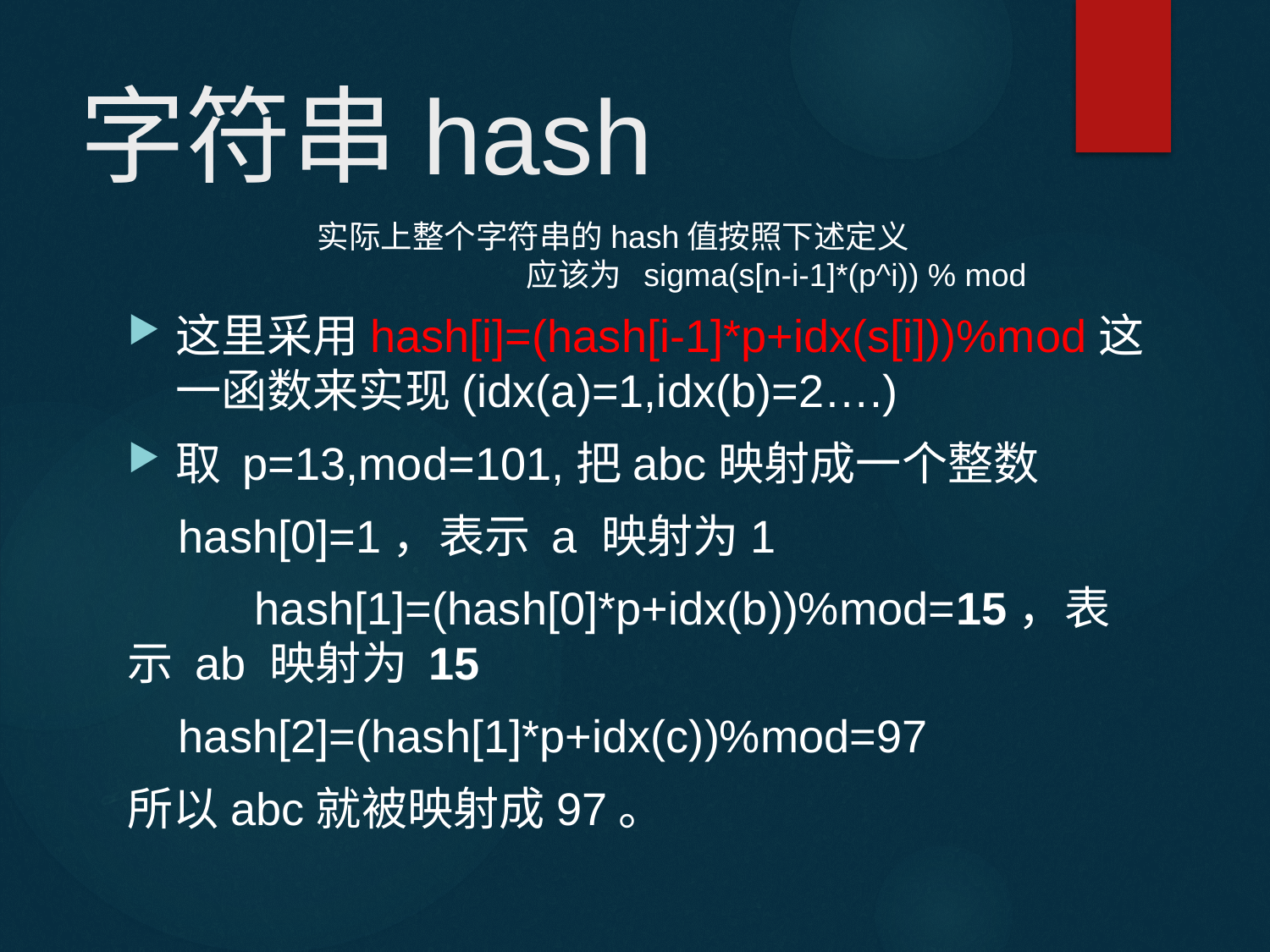

# 字符串hash
实际上整个字符串的hash值按照下述定义
                            应该为  sigma(s[n-i-1]*(p^i)) % mod
这里采用hash[i]=(hash[i-1]*p+idx(s[i]))%mod这一函数来实现(idx(a)=1,idx(b)=2….)
取 p=13,mod=101,把abc映射成一个整数
    hash[0]=1，表示 a 映射为1
	hash[1]=(hash[0]*p+idx(b))%mod=15，表	示 ab 映射为 15
    hash[2]=(hash[1]*p+idx(c))%mod=97
所以abc就被映射成97。